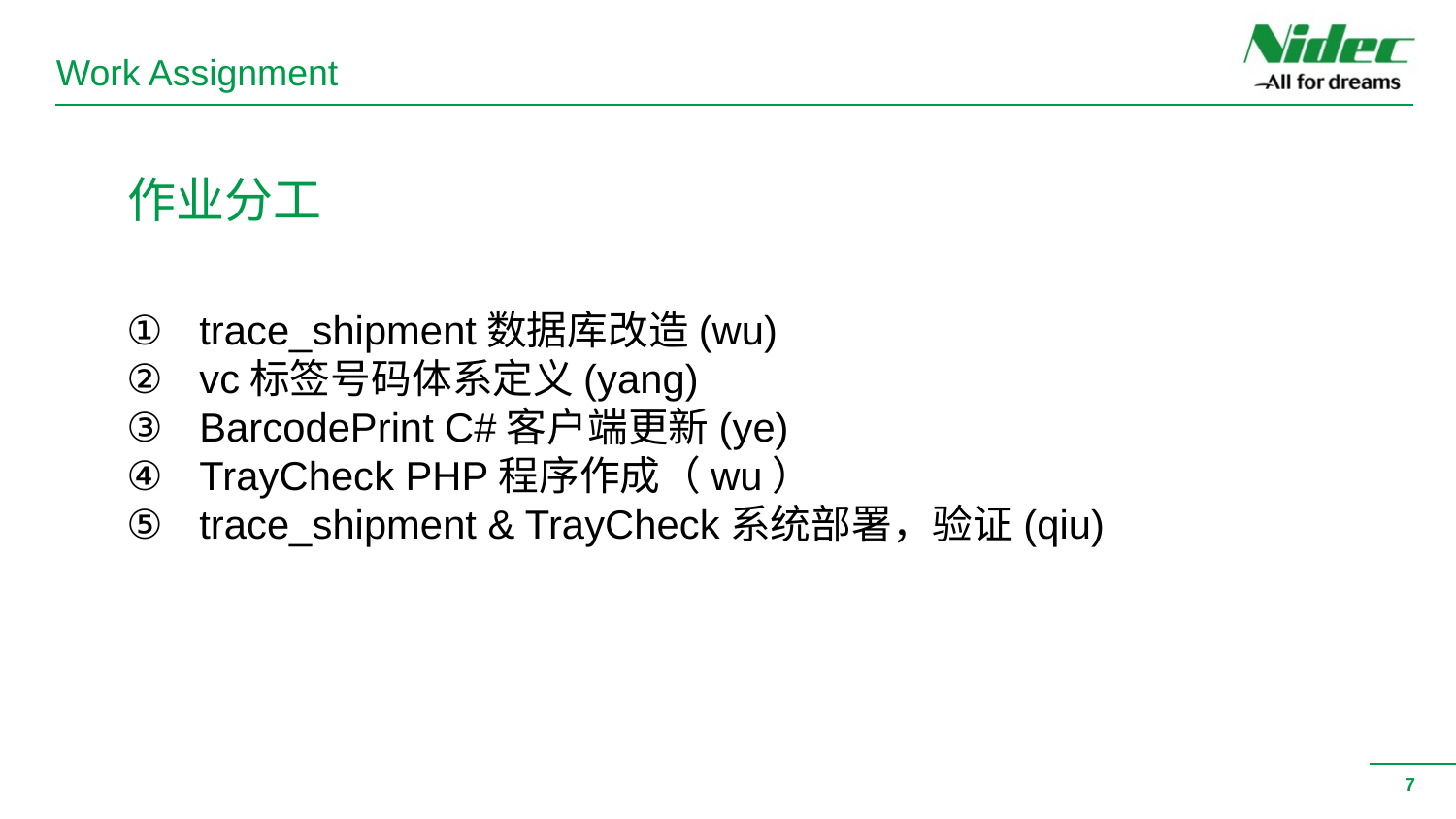

Work Assignment
作业分工
trace_shipment数据库改造(wu)
vc标签号码体系定义(yang)
BarcodePrint C#客户端更新(ye)
TrayCheck PHP程序作成（wu）
trace_shipment & TrayCheck系统部署，验证(qiu)